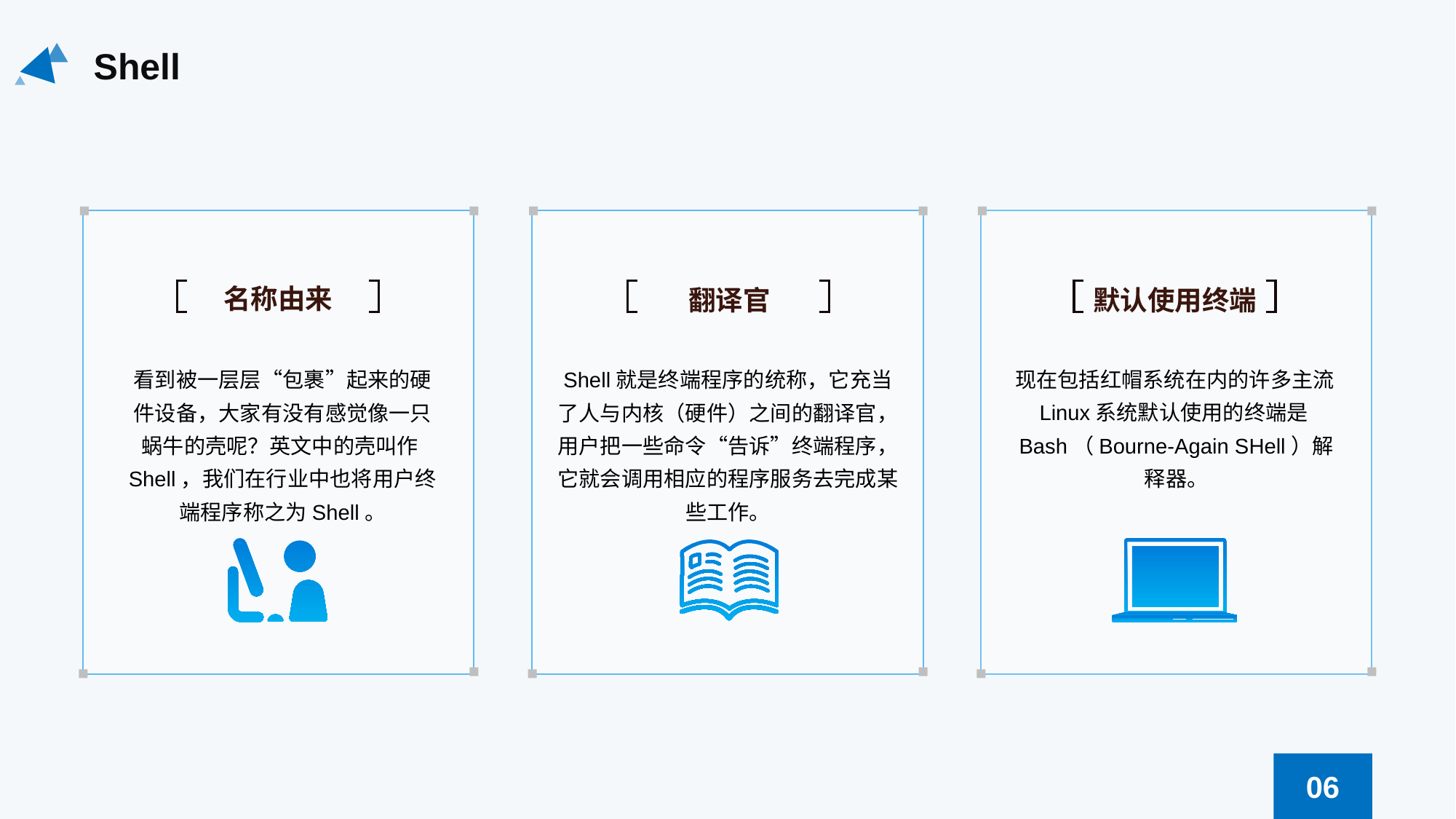

Shell

名称由来
翻译官
默认使用终端

看到被一层层“包裹”起来的硬件设备，大家有没有感觉像一只蜗牛的壳呢？英文中的壳叫作Shell，我们在行业中也将用户终端程序称之为Shell。
Shell就是终端程序的统称，它充当了人与内核（硬件）之间的翻译官，用户把一些命令“告诉”终端程序，它就会调用相应的程序服务去完成某些工作。
现在包括红帽系统在内的许多主流Linux系统默认使用的终端是Bash（Bourne-Again SHell）解释器。

06